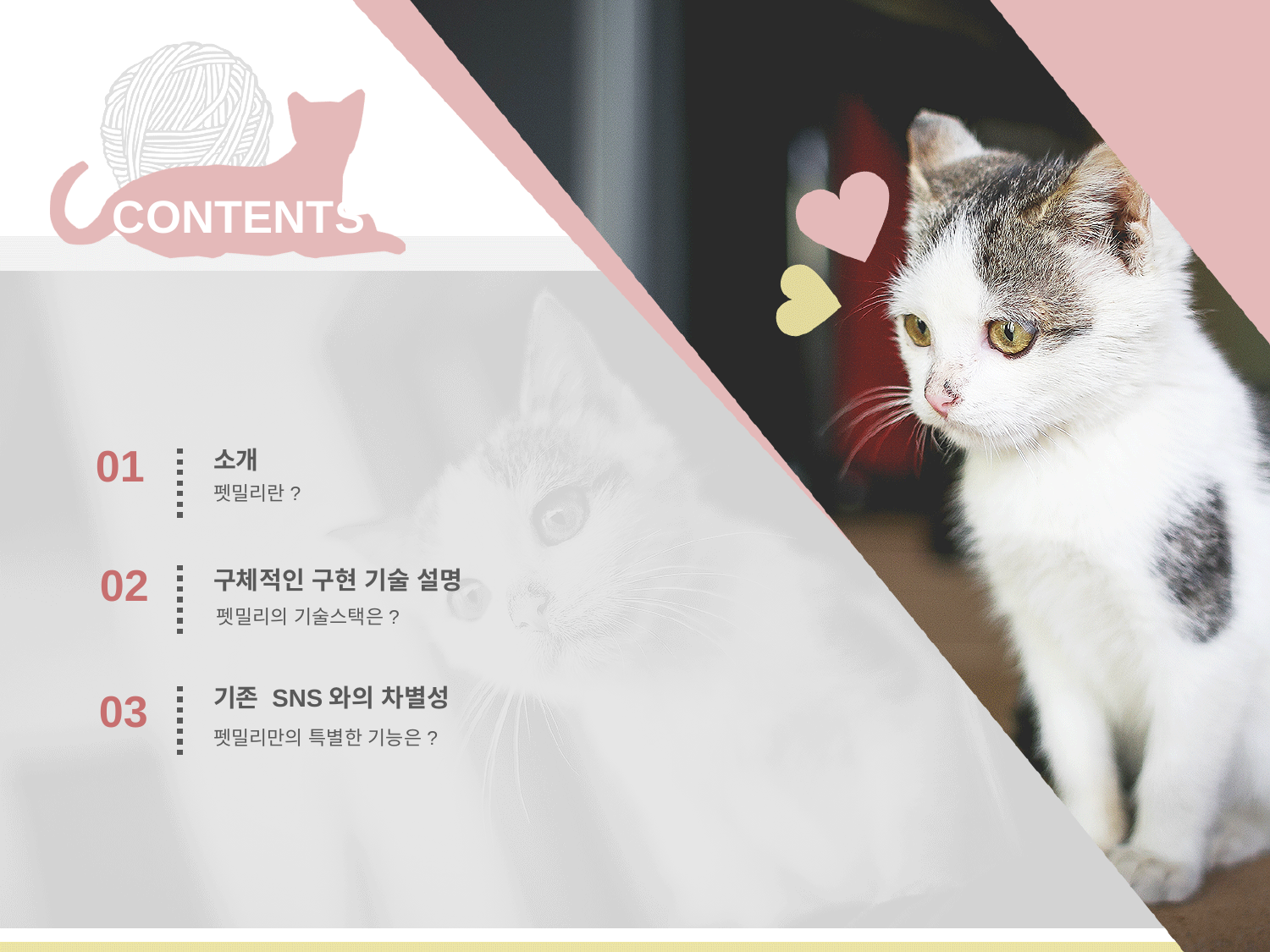

CONTENTS
01
소개
펫밀리란?
02
구체적인 구현 기술 설명

펫밀리의 기술스택은?
기존 SNS와의 차별성
03
펫밀리만의 특별한 기능은?